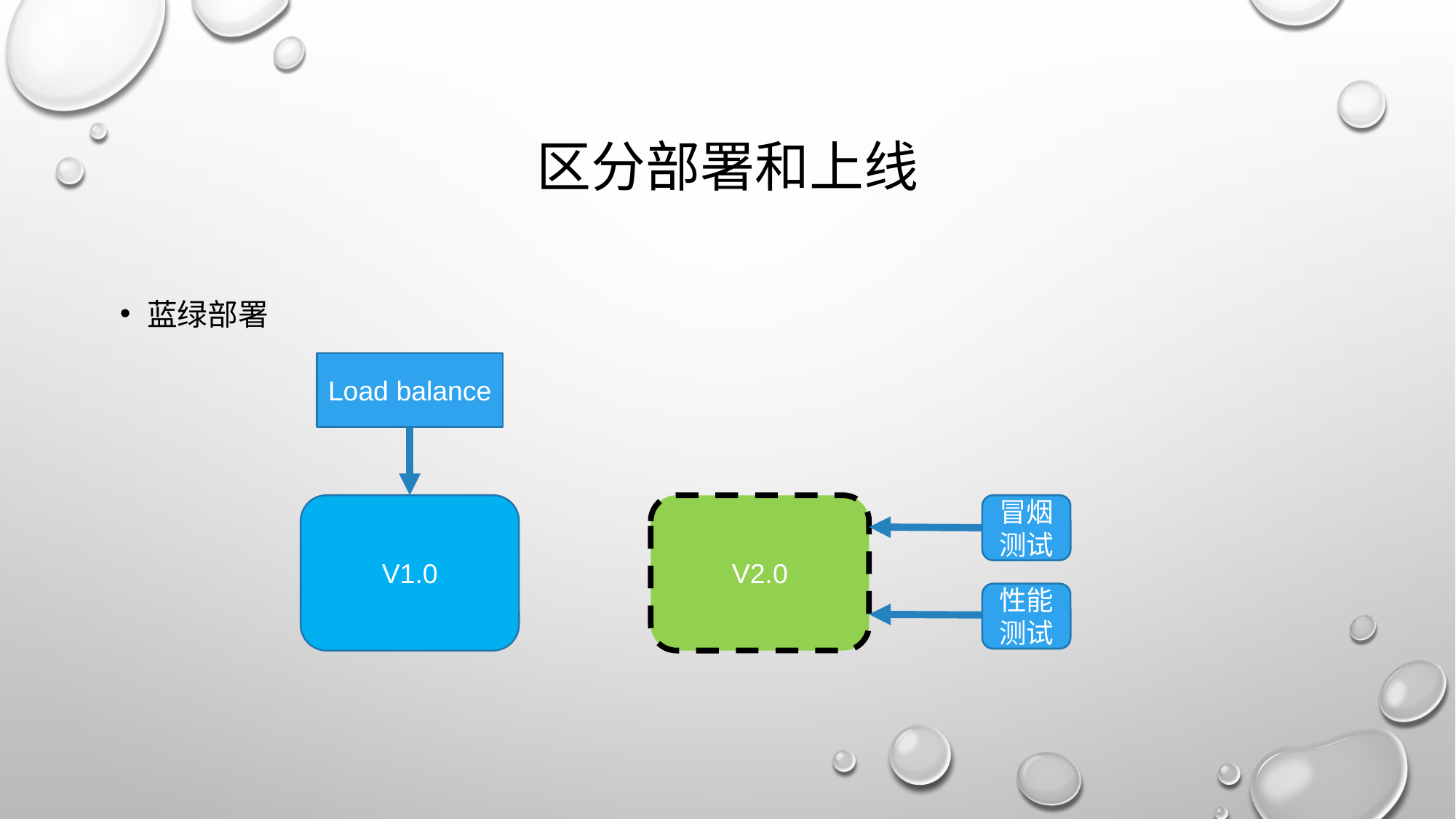

# 区分部署和上线
蓝绿部署
Load balance
V2.0
冒烟测试
V1.0
性能测试